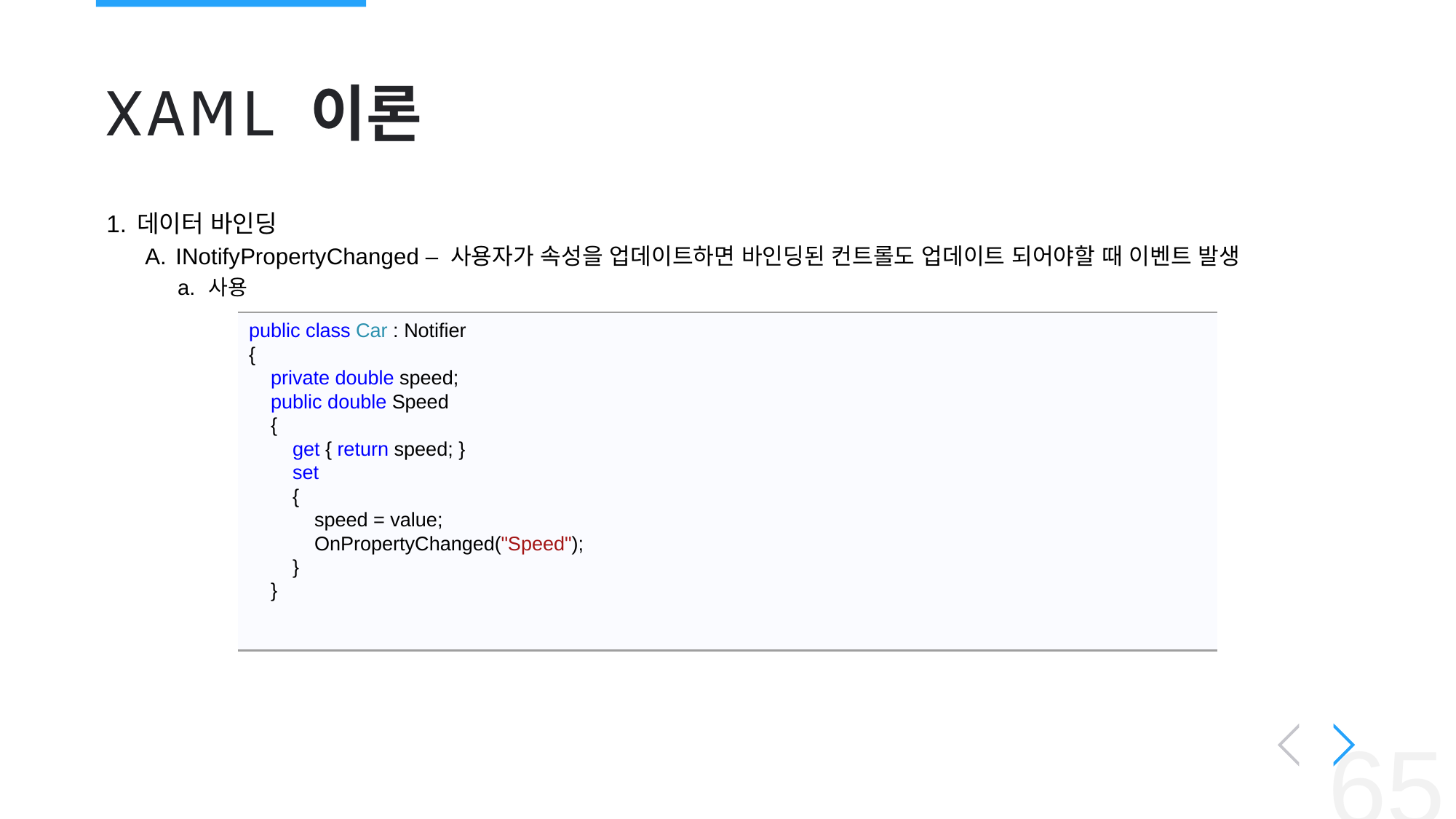

# XAML 이론
데이터 바인딩
INotifyPropertyChanged – 사용자가 속성을 업데이트하면 바인딩된 컨트롤도 업데이트 되어야할 때 이벤트 발생
사용
public class Car : Notifier
{
    private double speed;
    public double Speed
    {
        get { return speed; }
        set
        {
            speed = value;
            OnPropertyChanged("Speed");
        }
    }
65